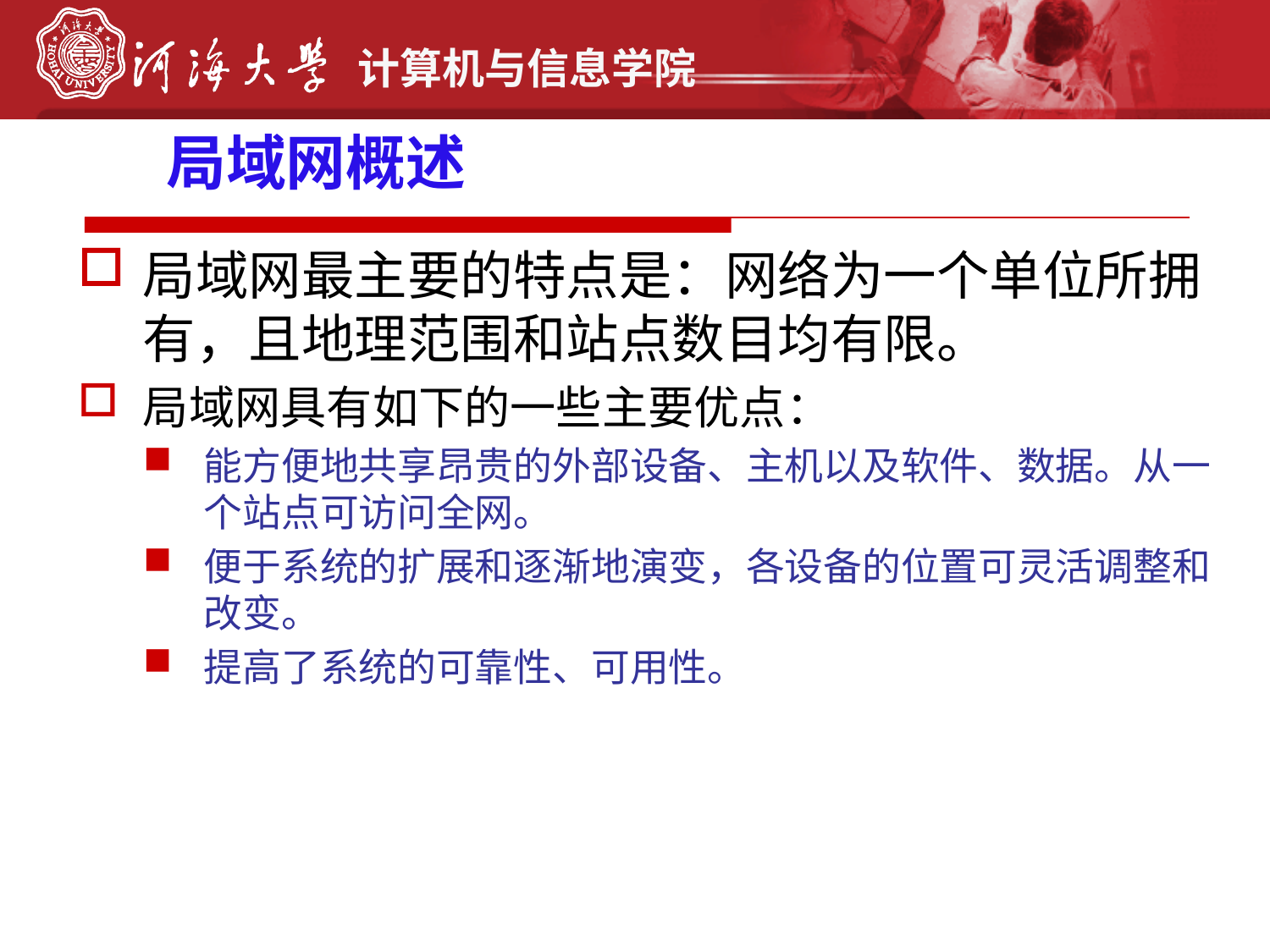

# 局域网概述
局域网最主要的特点是：网络为一个单位所拥有，且地理范围和站点数目均有限。
局域网具有如下的一些主要优点：
能方便地共享昂贵的外部设备、主机以及软件、数据。从一个站点可访问全网。
便于系统的扩展和逐渐地演变，各设备的位置可灵活调整和改变。
提高了系统的可靠性、可用性。